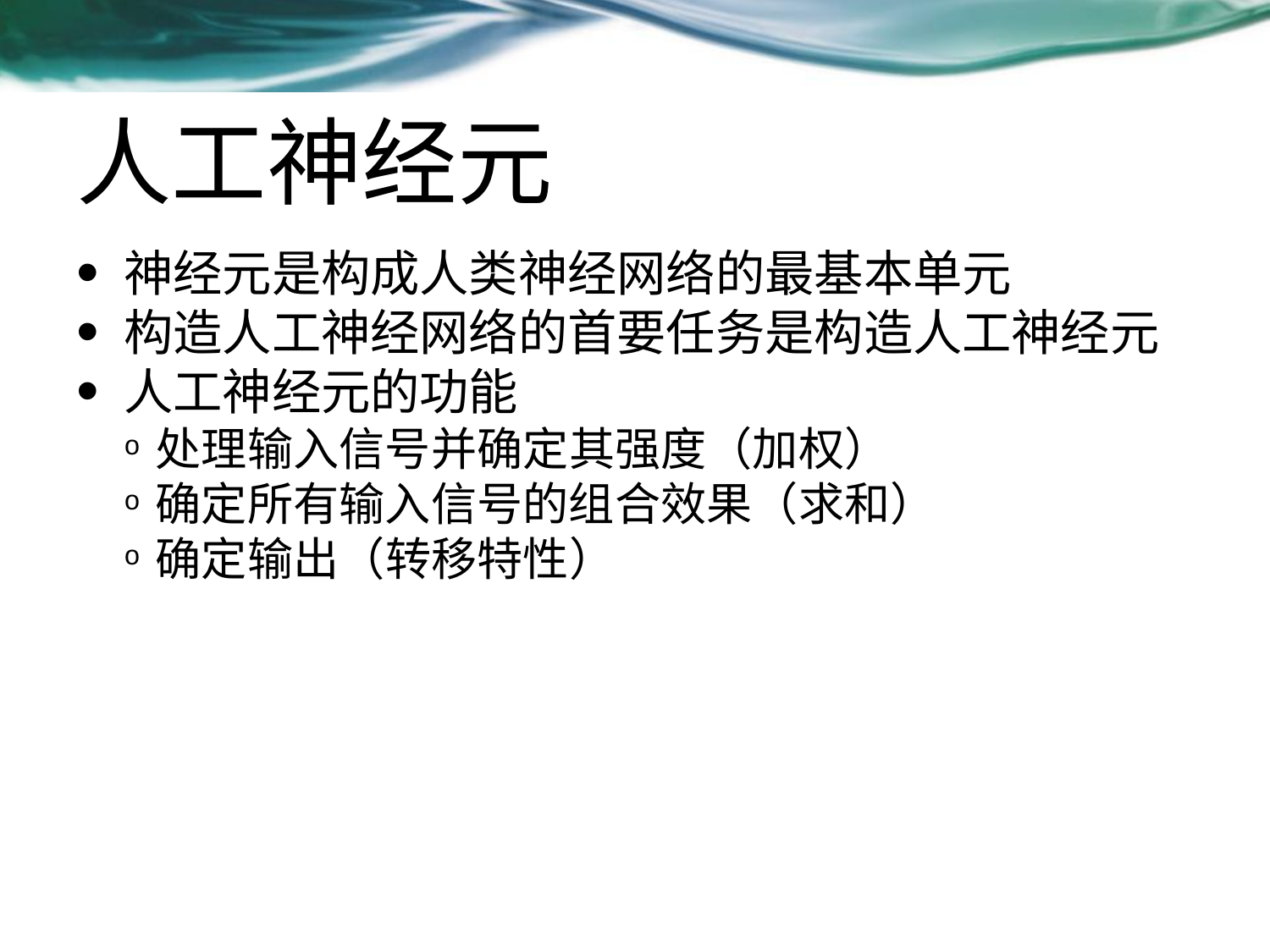

# 人工神经元
神经元是构成人类神经网络的最基本单元
构造人工神经网络的首要任务是构造人工神经元
人工神经元的功能
处理输入信号并确定其强度（加权）
确定所有输入信号的组合效果（求和）
确定输出（转移特性）